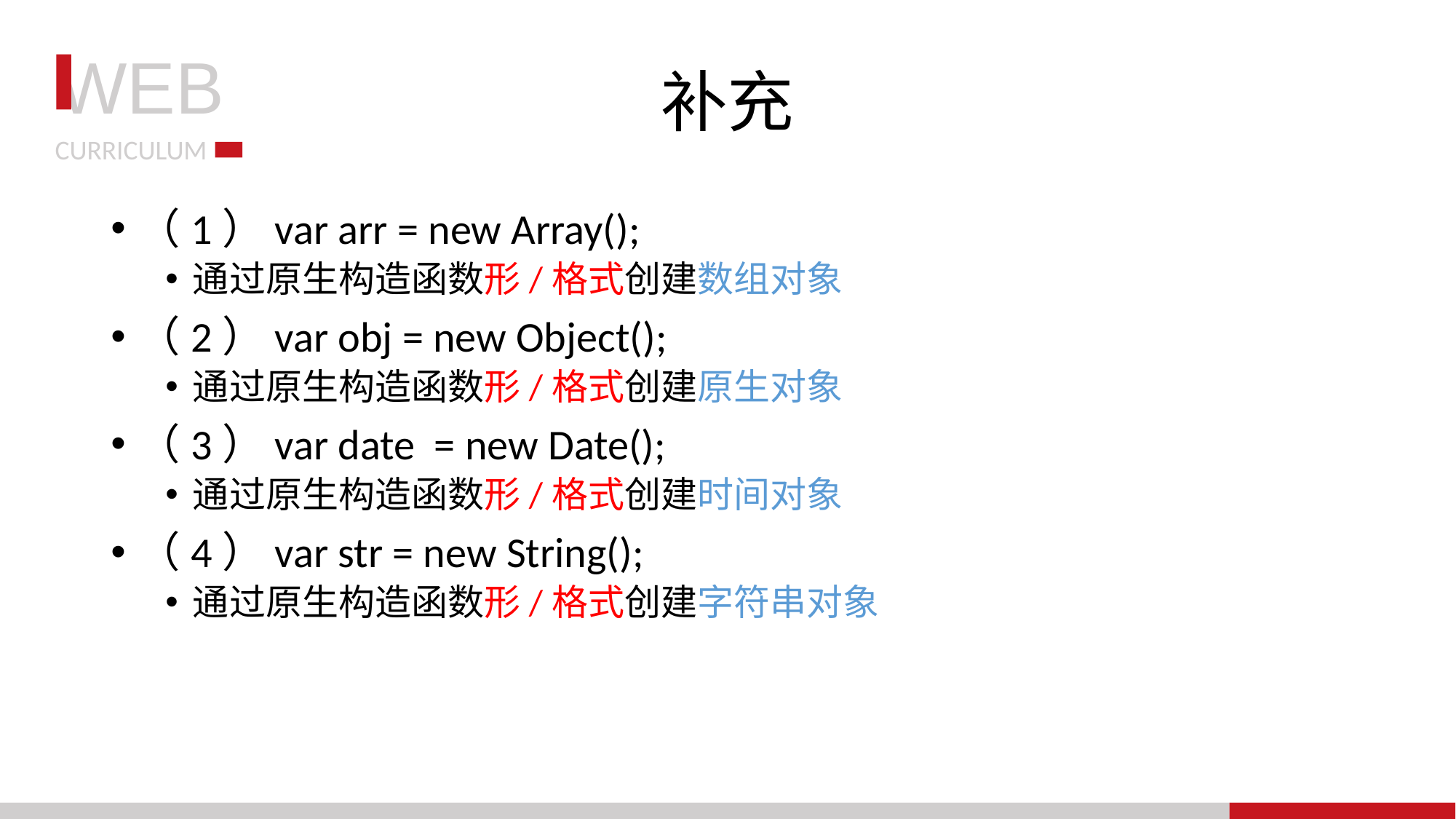

# 补充
（1）var arr = new Array();
通过原生构造函数形/格式创建数组对象
（2）var obj = new Object();
通过原生构造函数形/格式创建原生对象
（3）var date  = new Date();
通过原生构造函数形/格式创建时间对象
（4）var str = new String();
通过原生构造函数形/格式创建字符串对象